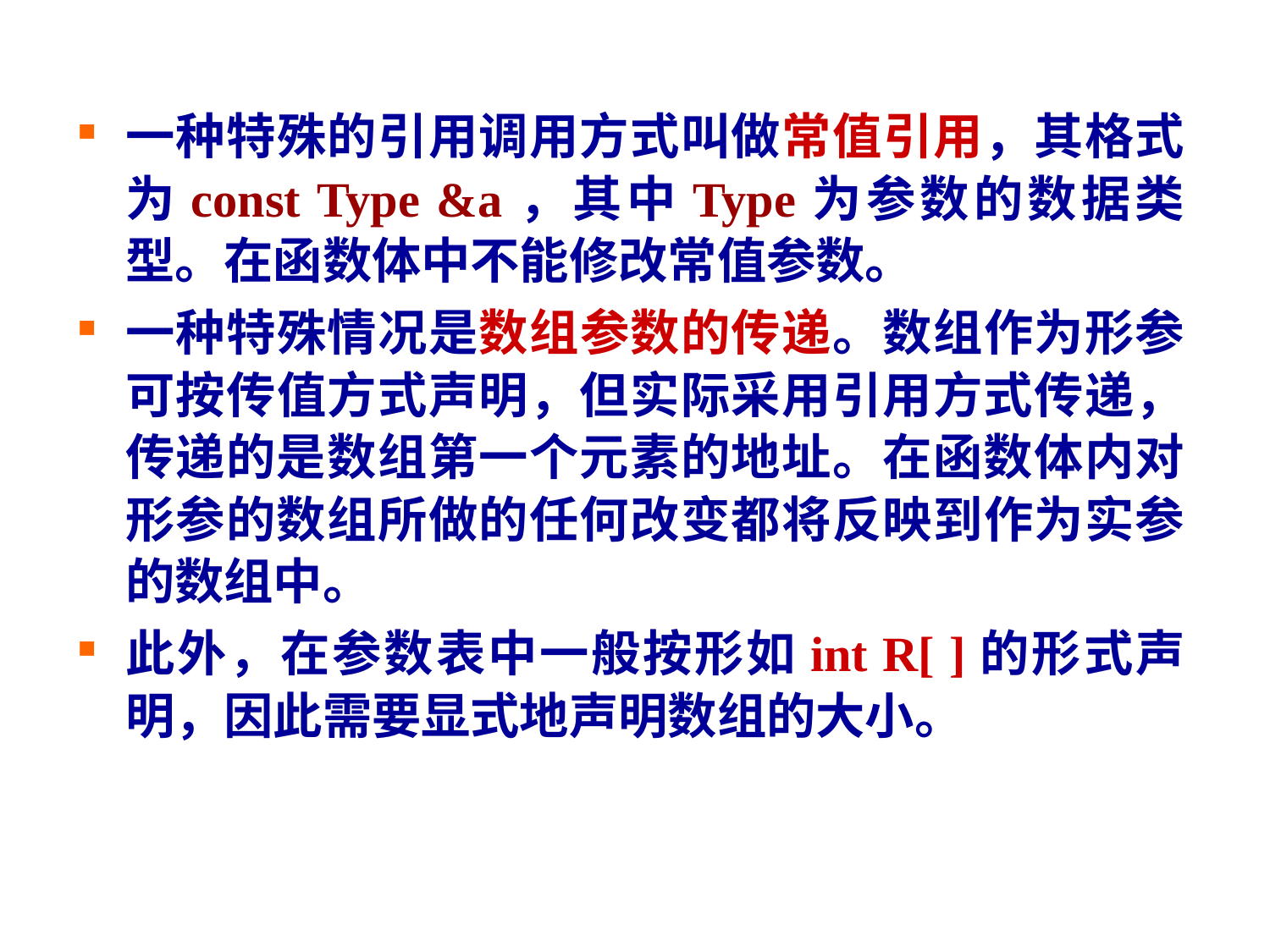

一种特殊的引用调用方式叫做常值引用，其格式为const Type &a，其中Type为参数的数据类型。在函数体中不能修改常值参数。
一种特殊情况是数组参数的传递。数组作为形参可按传值方式声明，但实际采用引用方式传递，传递的是数组第一个元素的地址。在函数体内对形参的数组所做的任何改变都将反映到作为实参的数组中。
此外，在参数表中一般按形如int R[ ]的形式声明，因此需要显式地声明数组的大小。
80